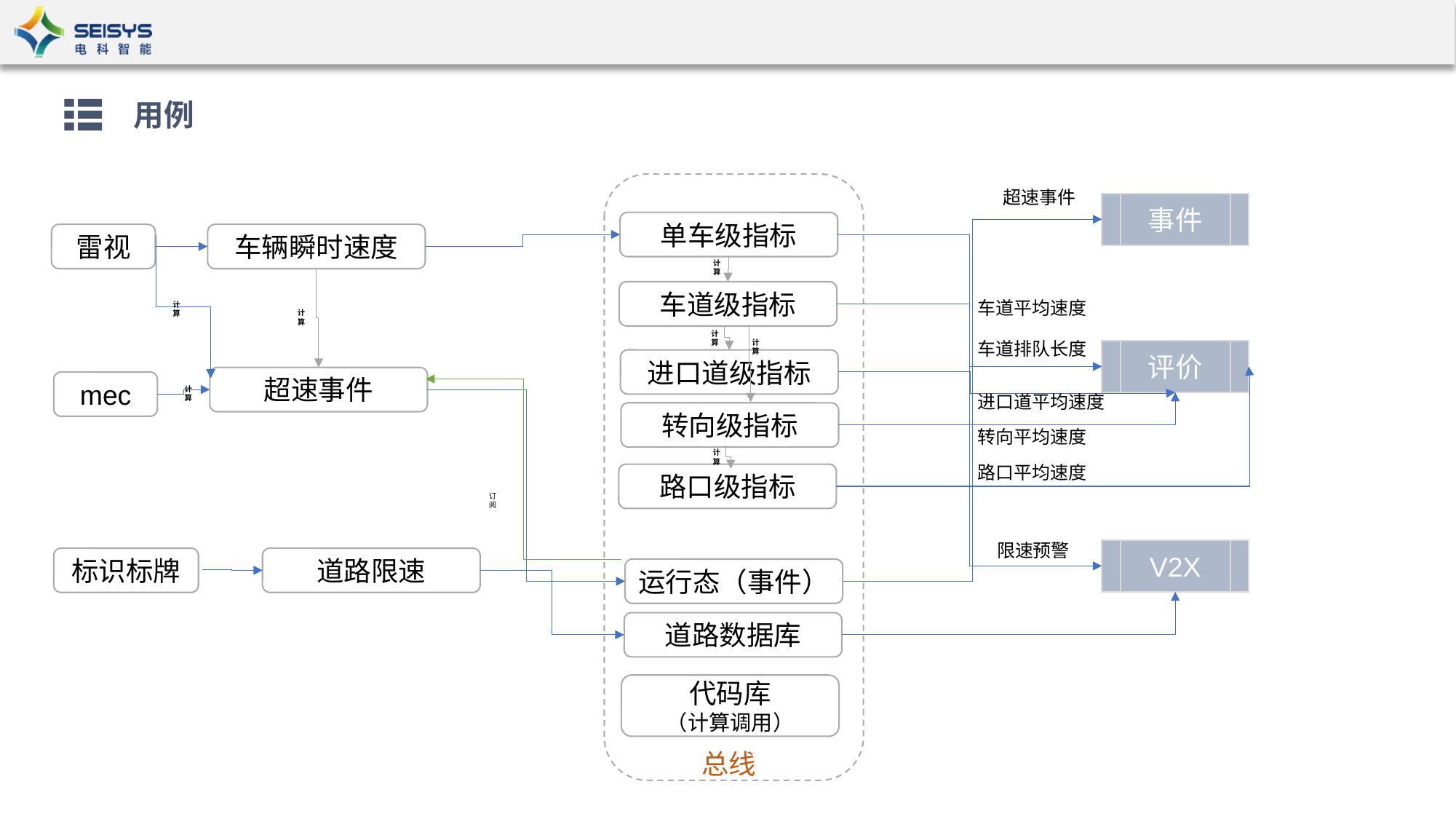

用例

超速事件
事件
单车级指标
雷视
车辆瞬时速度
计算
车道级指标
车道平均速度
计算
计算
计算
车道排队长度
计算
评价
进口道级指标
超速事件
mec
计算
进口道平均速度
转向级指标
转向平均速度
计算
路口平均速度
路口级指标
订阅
限速预警
V2X
标识标牌
道路限速
运行态（事件）
道路数据库
代码库
（计算调用）
总线